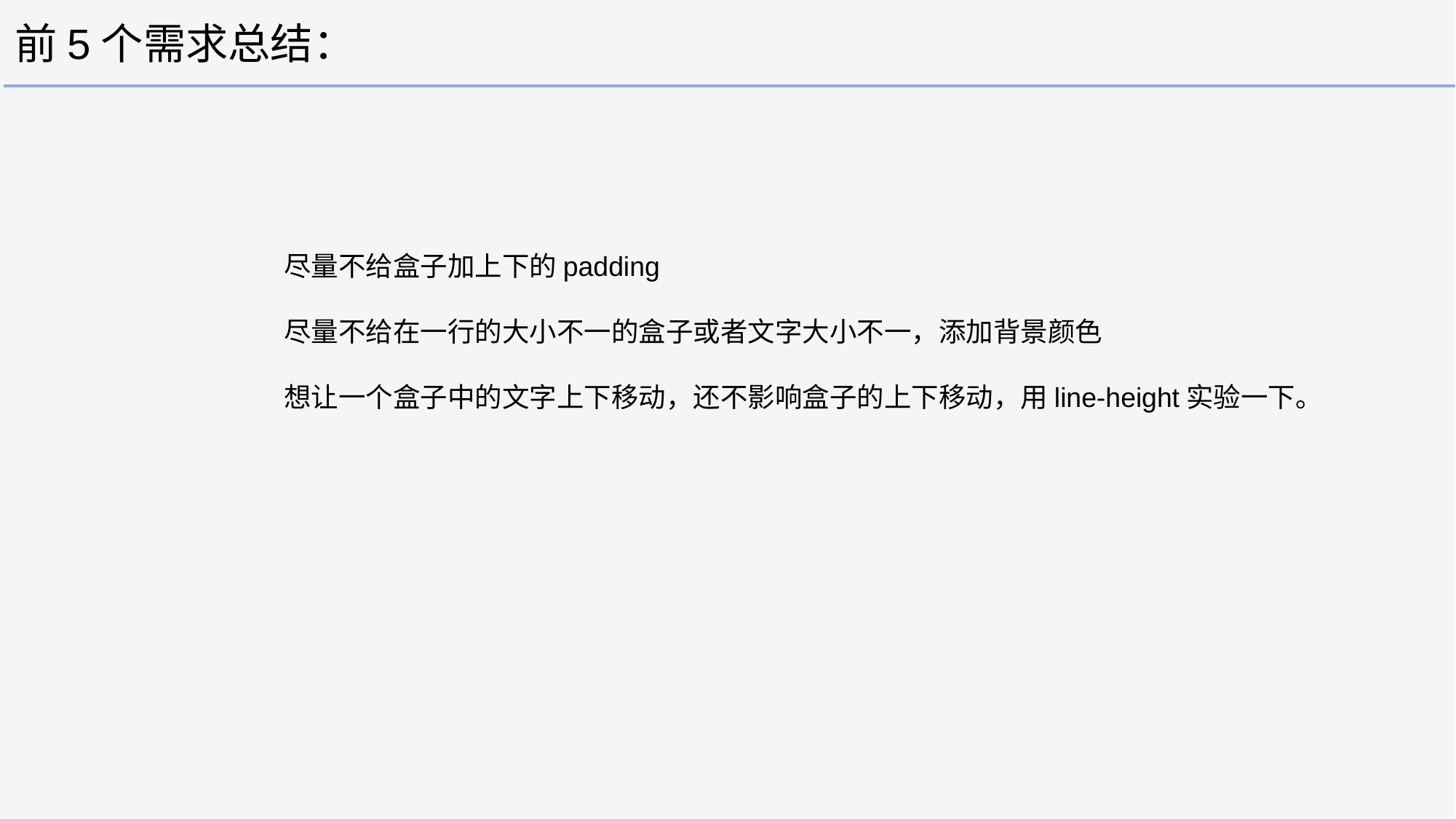

前5个需求总结：
尽量不给盒子加上下的padding

尽量不给在一行的大小不一的盒子或者文字大小不一，添加背景颜色

想让一个盒子中的文字上下移动，还不影响盒子的上下移动，用line-height实验一下。